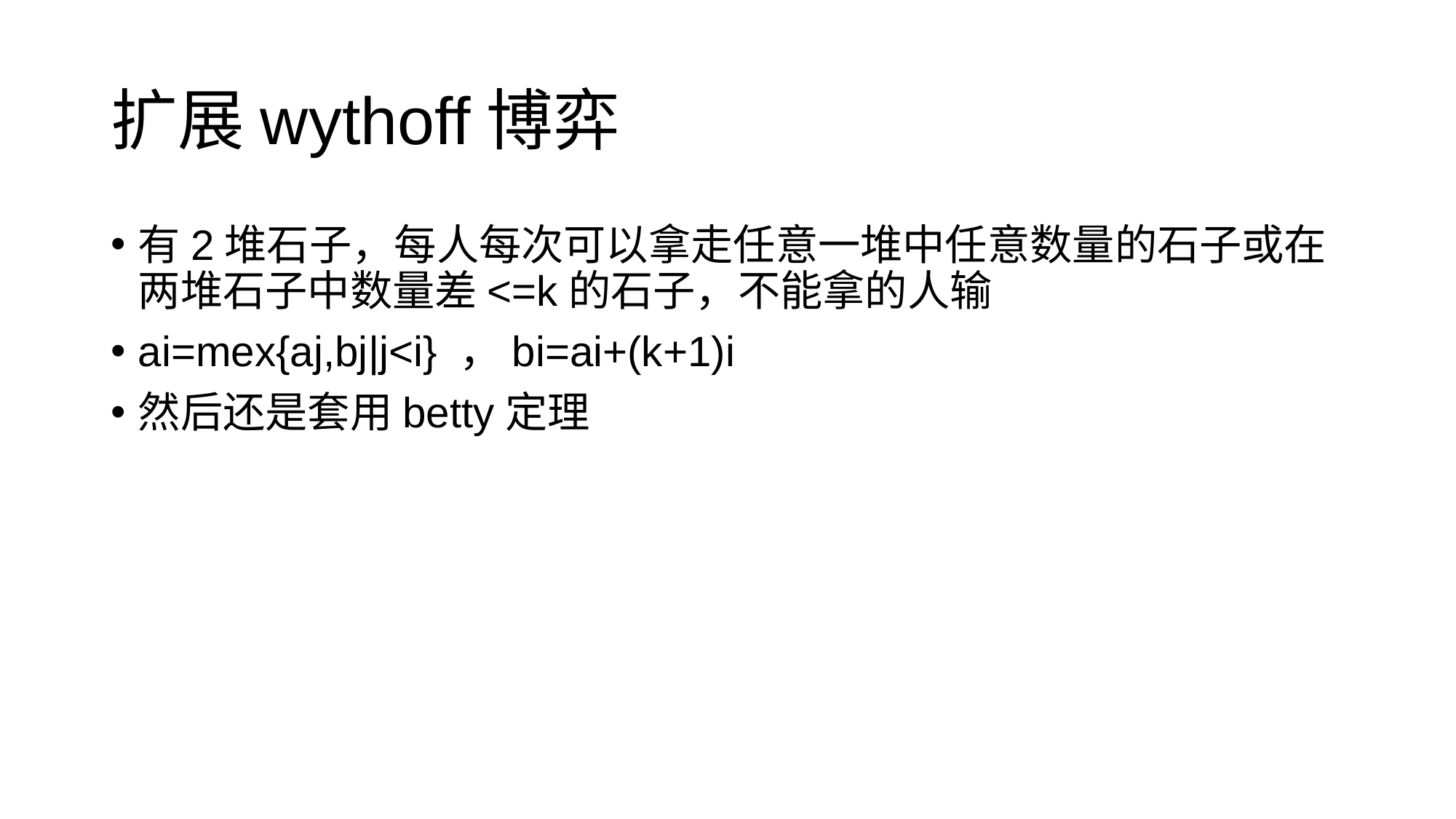

# 扩展wythoff博弈
有2堆石子，每人每次可以拿走任意一堆中任意数量的石子或在两堆石子中数量差<=k的石子，不能拿的人输
ai=mex{aj,bj|j<i} ，bi=ai+(k+1)i
然后还是套用betty定理